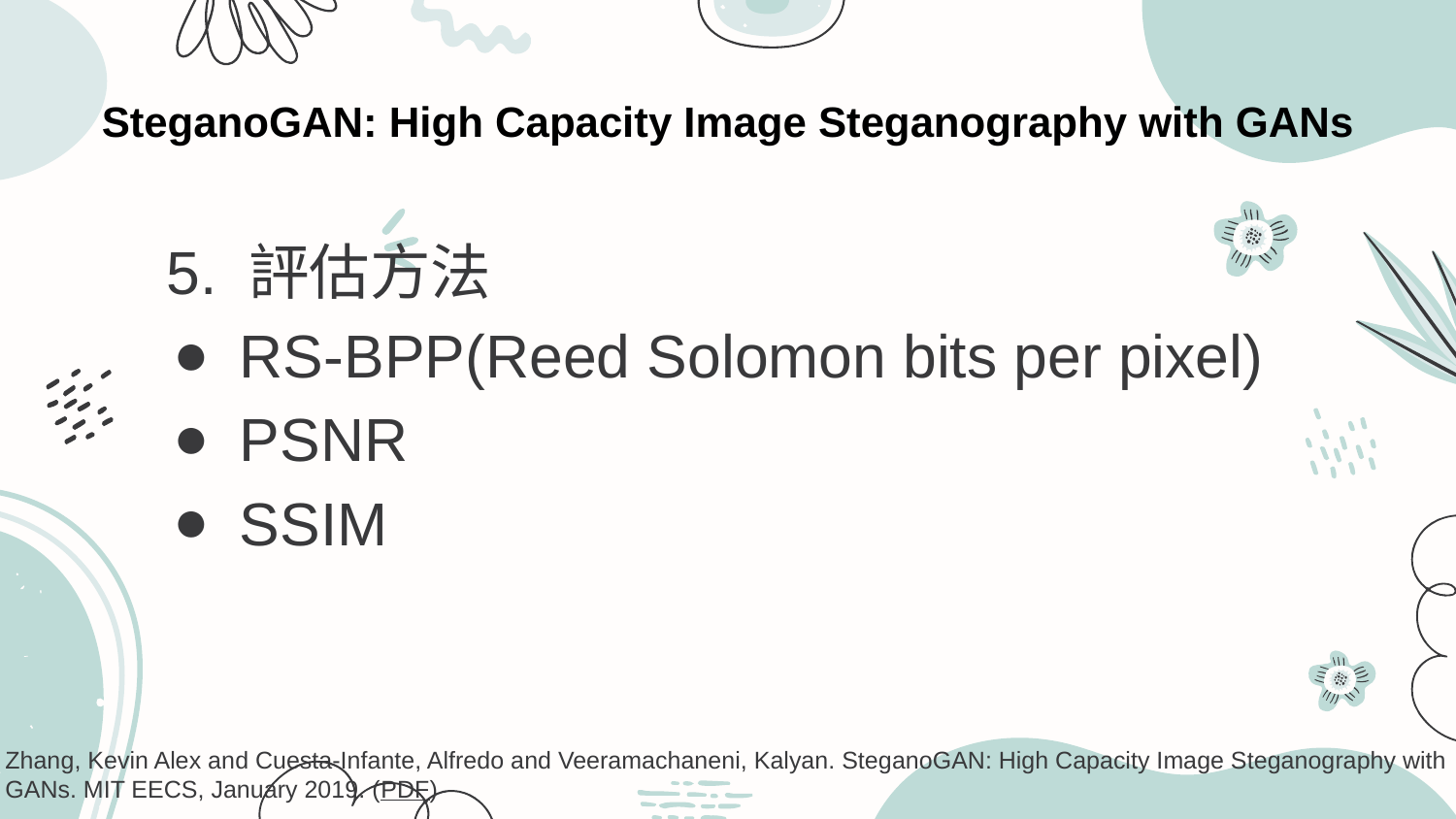

# SteganoGAN: High Capacity Image Steganography with GANs

5. 評估方法
RS-BPP(Reed Solomon bits per pixel)
PSNR
SSIM
Zhang, Kevin Alex and Cuesta-Infante, Alfredo and Veeramachaneni, Kalyan. SteganoGAN: High Capacity Image Steganography with GANs. MIT EECS, January 2019. (PDF)